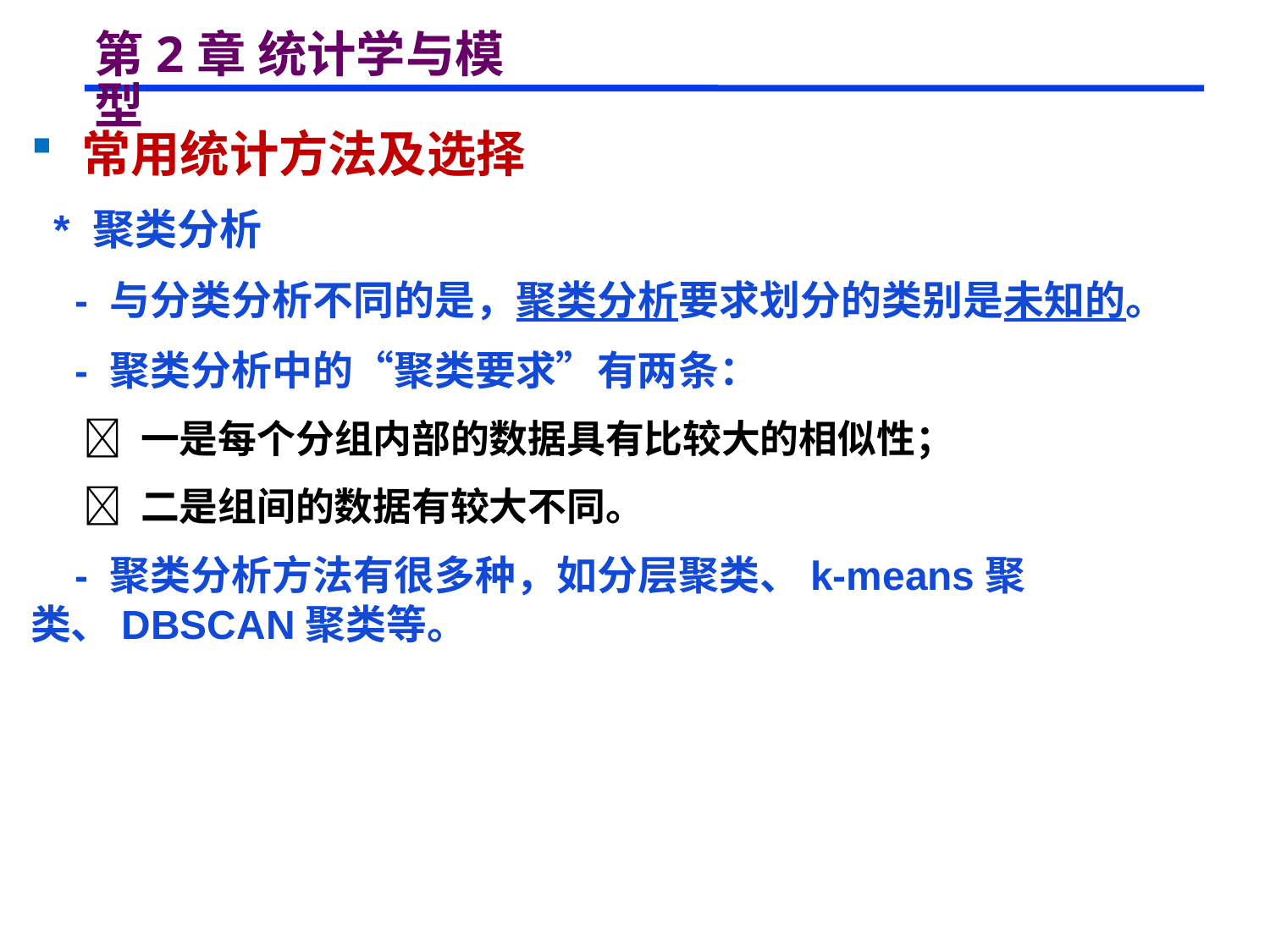

# 第2章 统计学与模型
 常用统计方法及选择
  * 聚类分析
    - 与分类分析不同的是，聚类分析要求划分的类别是未知的。
    - 聚类分析中的“聚类要求”有两条：
      • 一是每个分组内部的数据具有比较大的相似性；
      • 二是组间的数据有较大不同。
    - 聚类分析方法有很多种，如分层聚类、k-means聚类、DBSCAN聚类等。